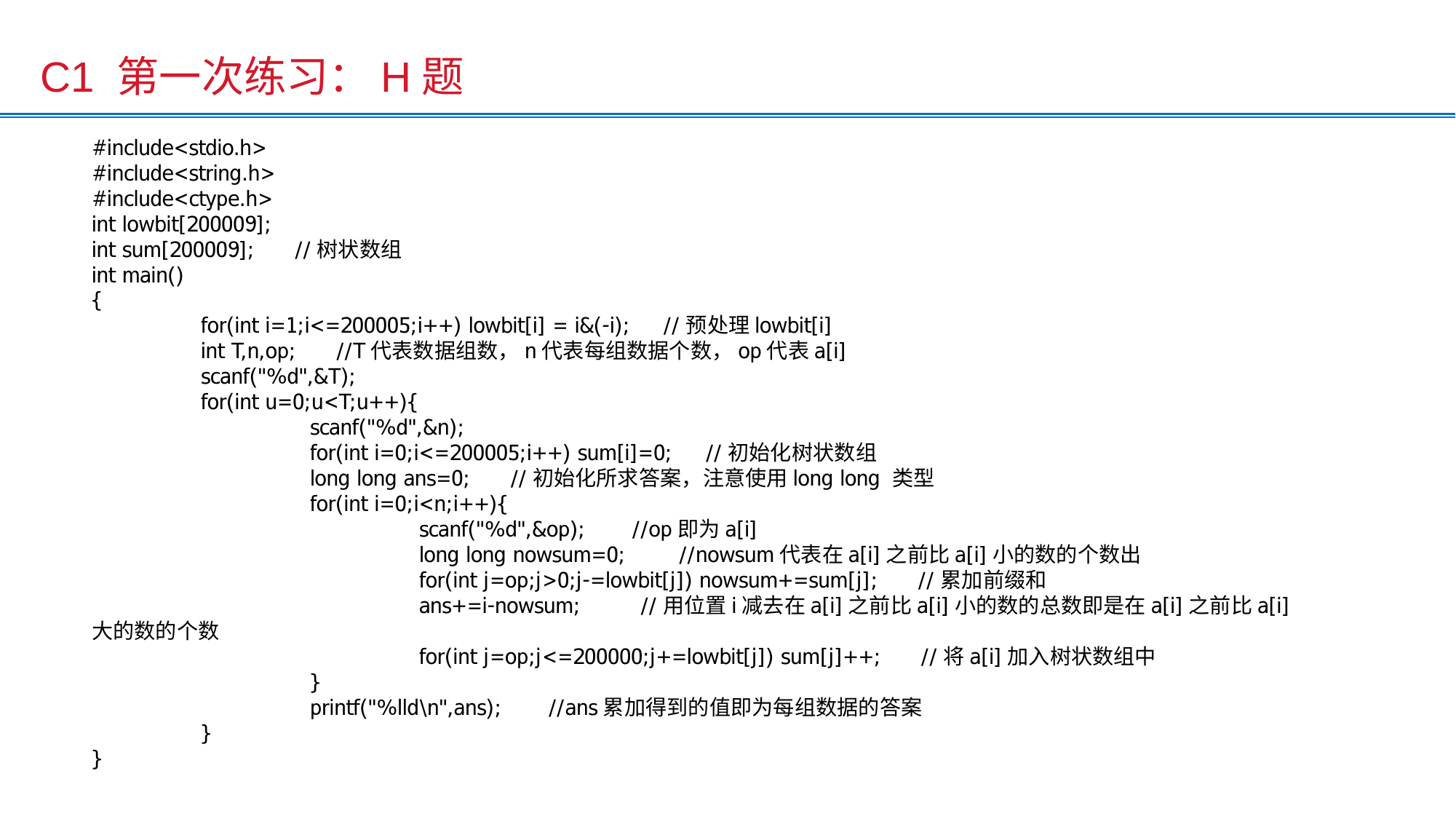

C1 第一次练习：H题

#include<stdio.h>
#include<string.h>
#include<ctype.h>
int lowbit[200009];
int sum[200009];      //树状数组
int main()
{
	for(int i=1;i<=200005;i++) lowbit[i] = i&(-i);     //预处理lowbit[i]
	int T,n,op;      //T代表数据组数，n代表每组数据个数，op代表a[i]
	scanf("%d",&T);
	for(int u=0;u<T;u++){
		scanf("%d",&n);
		for(int i=0;i<=200005;i++) sum[i]=0;     //初始化树状数组
		long long ans=0;      //初始化所求答案，注意使用long long 类型
		for(int i=0;i<n;i++){
			scanf("%d",&op);       //op即为a[i]
			long long nowsum=0;        //nowsum代表在a[i]之前比a[i]小的数的个数出
			for(int j=op;j>0;j-=lowbit[j]) nowsum+=sum[j];      //累加前缀和
			ans+=i-nowsum;         //用位置i减去在a[i]之前比a[i]小的数的总数即是在a[i]之前比a[i]大的数的个数
			for(int j=op;j<=200000;j+=lowbit[j]) sum[j]++;      //将a[i]加入树状数组中
		}
		printf("%lld\n",ans);       //ans累加得到的值即为每组数据的答案
	}
}